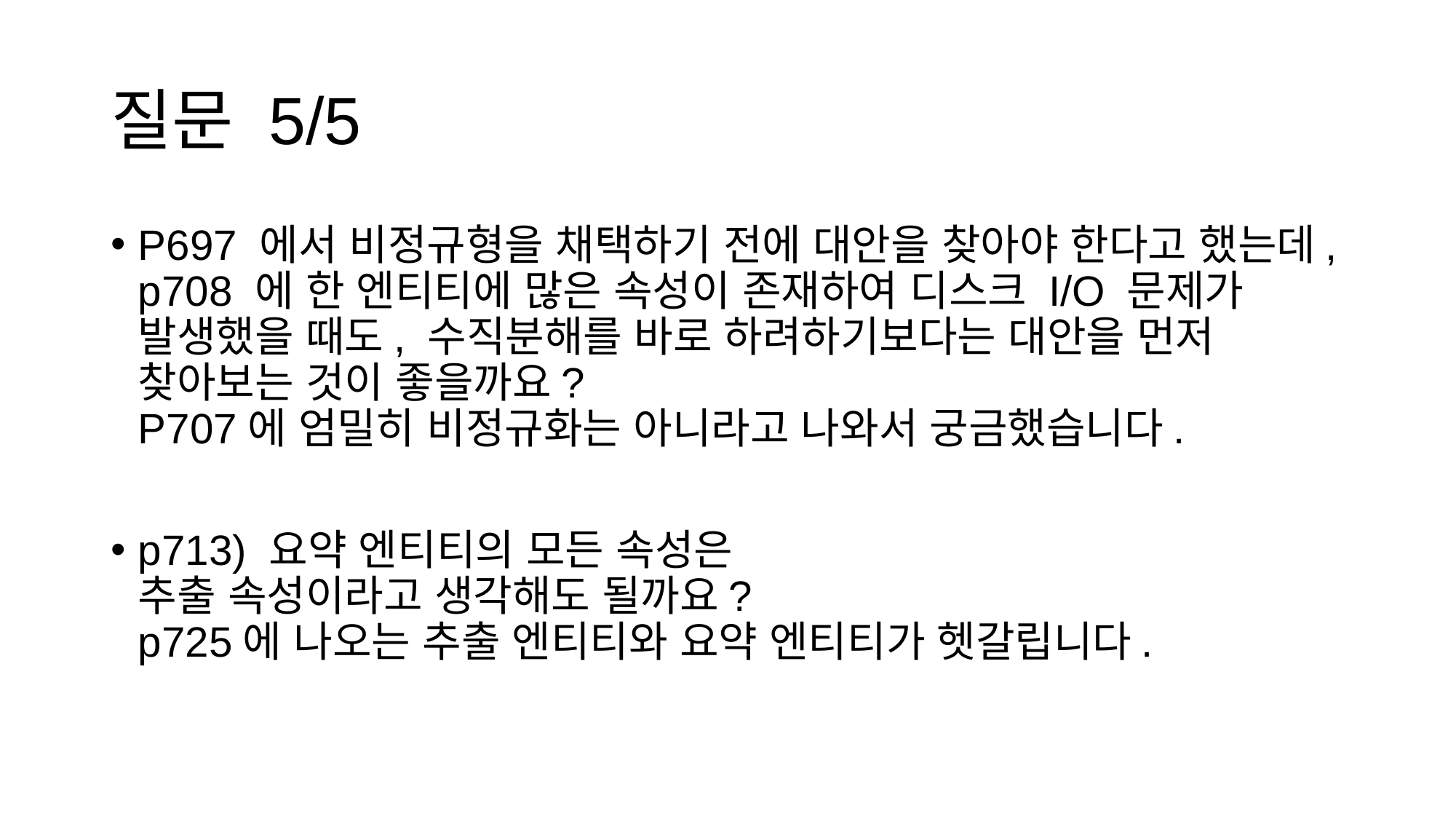

# 질문 5/5
P697 에서 비정규형을 채택하기 전에 대안을 찾아야 한다고 했는데,
p708 에 한 엔티티에 많은 속성이 존재하여 디스크 I/O 문제가 발생했을 때도, 수직분해를 바로 하려하기보다는 대안을 먼저 찾아보는 것이 좋을까요?
P707에 엄밀히 비정규화는 아니라고 나와서 궁금했습니다.

p713) 요약 엔티티의 모든 속성은
추출 속성이라고 생각해도 될까요?
p725에 나오는 추출 엔티티와 요약 엔티티가 헷갈립니다.